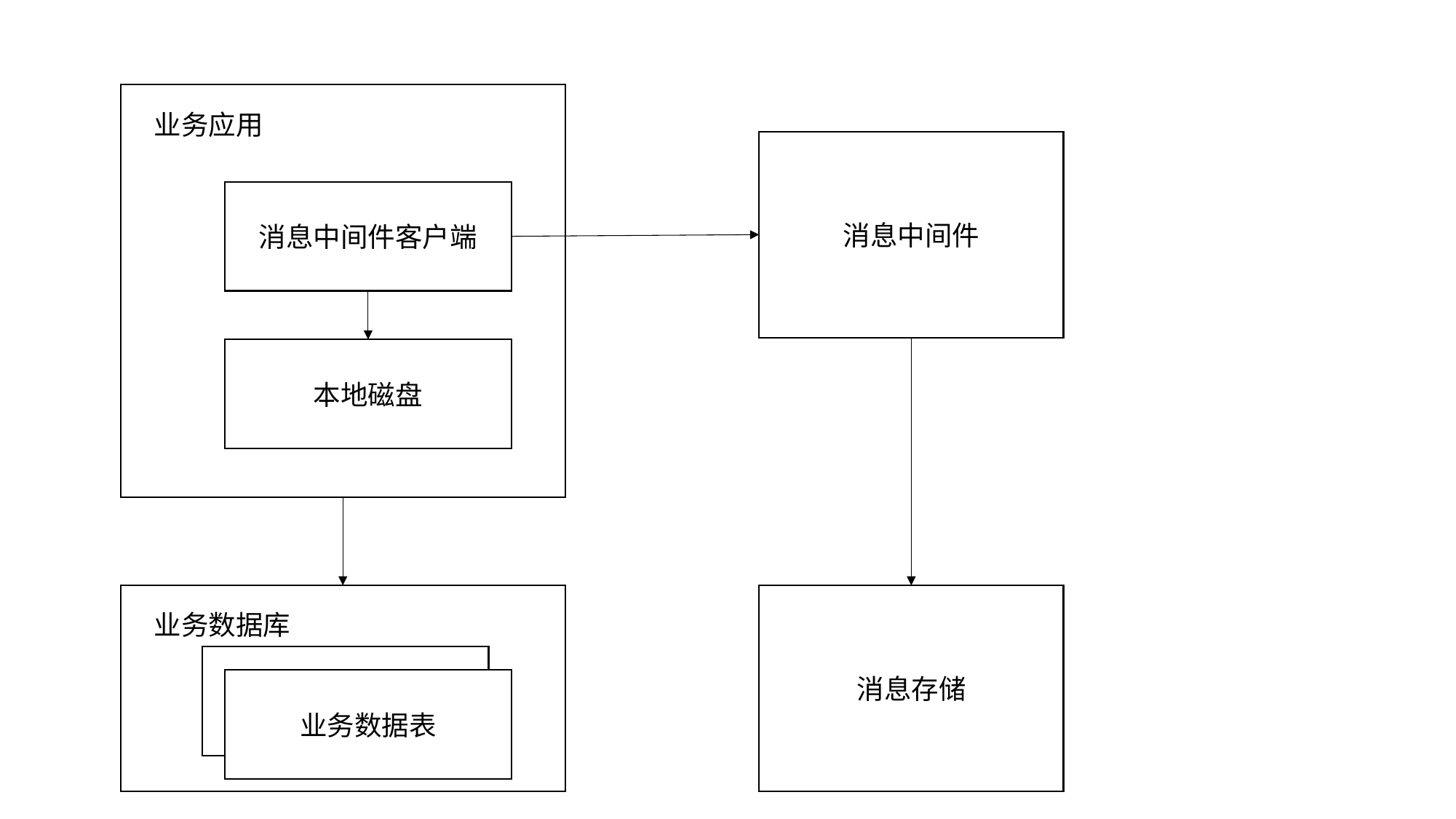

业务应用
消息中间件
消息中间件客户端
本地磁盘

消息存储
业务数据库

业务数据表